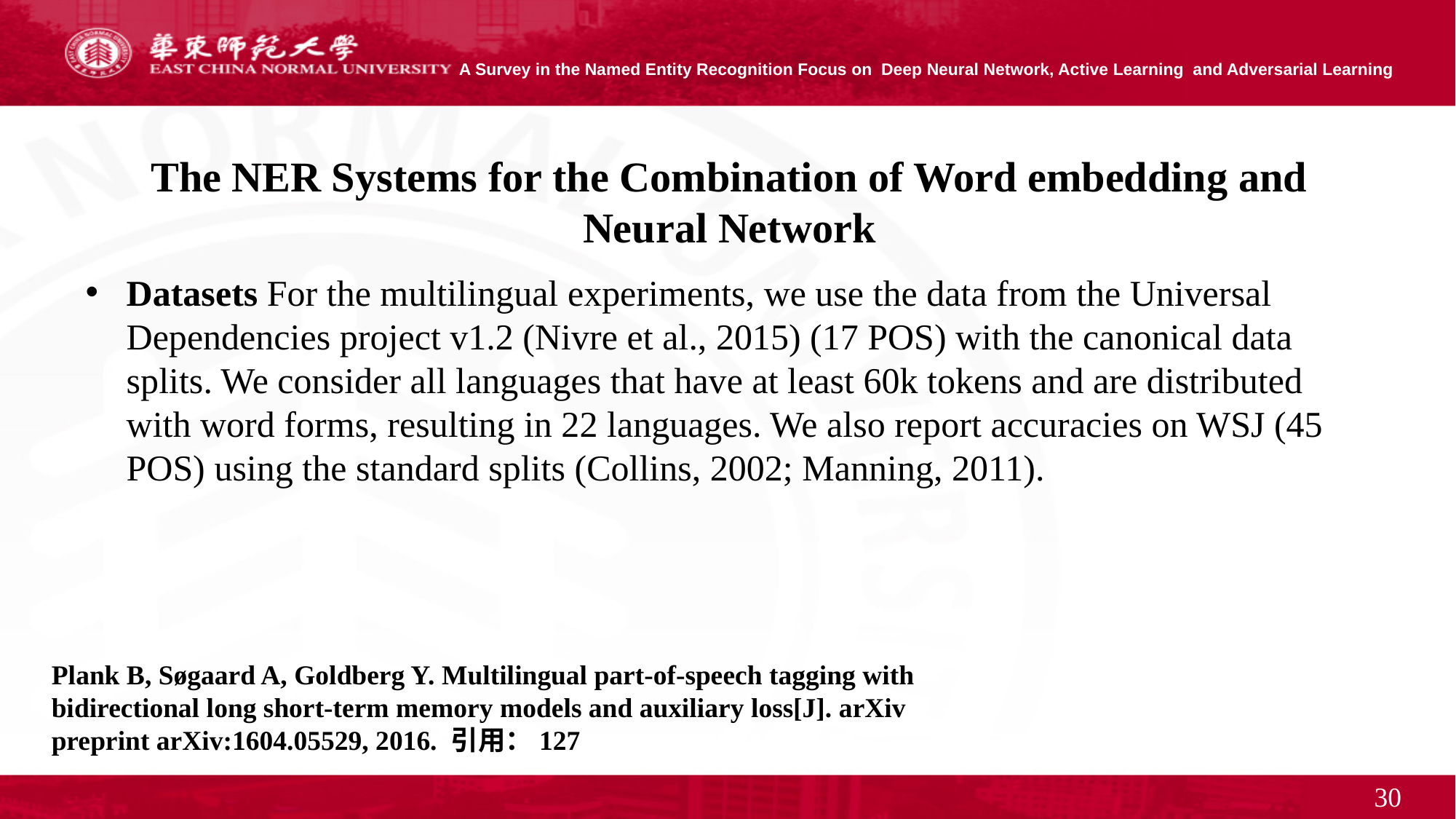

# The NER Systems for the Combination of Word embedding and Neural Network
Datasets For the multilingual experiments, we use the data from the Universal Dependencies project v1.2 (Nivre et al., 2015) (17 POS) with the canonical data splits. We consider all languages that have at least 60k tokens and are distributed with word forms, resulting in 22 languages. We also report accuracies on WSJ (45 POS) using the standard splits (Collins, 2002; Manning, 2011).

Plank B, Søgaard A, Goldberg Y. Multilingual part-of-speech tagging with bidirectional long short-term memory models and auxiliary loss[J]. arXiv preprint arXiv:1604.05529, 2016. 引用：127
30